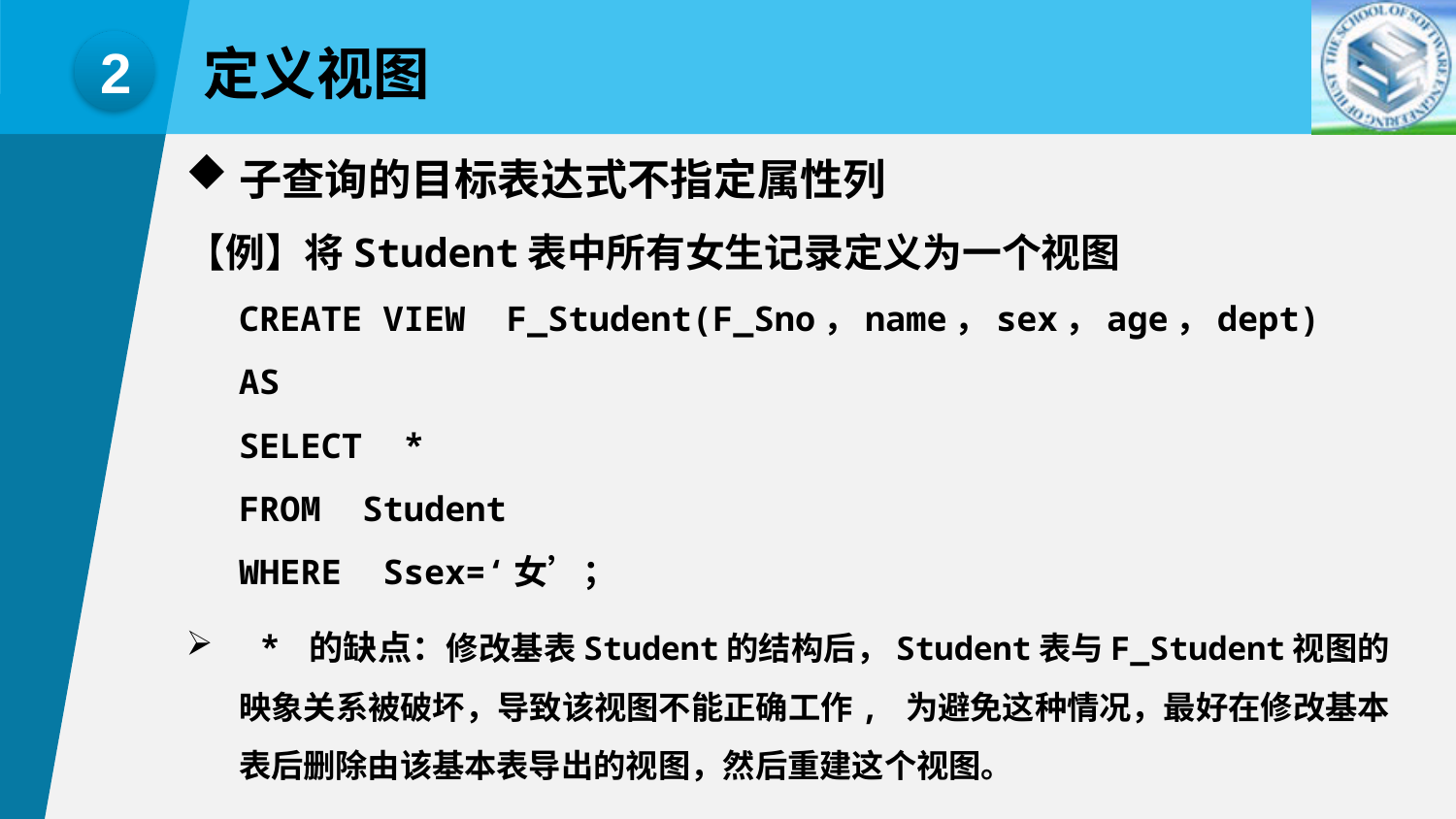

2
定义视图
子查询的目标表达式不指定属性列
【例】将Student表中所有女生记录定义为一个视图
		CREATE VIEW  F_Student(F_Sno，name，sex，age，dept)
		AS
		SELECT  *
		FROM  Student
		WHERE  Ssex=‘女’；
 * 的缺点：修改基表Student的结构后，Student表与F_Student视图的映象关系被破坏，导致该视图不能正确工作, 为避免这种情况，最好在修改基本表后删除由该基本表导出的视图，然后重建这个视图。